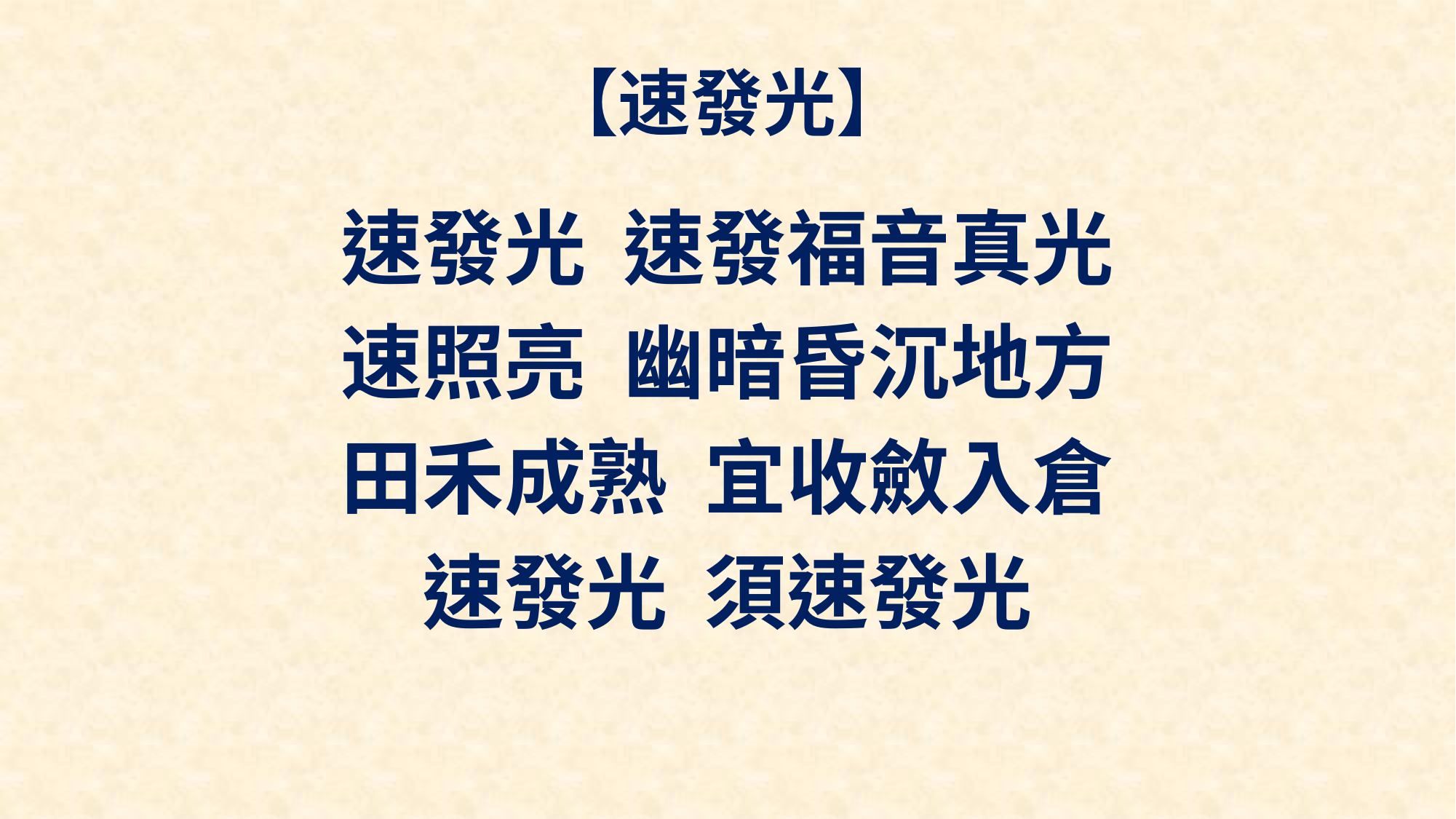

# 【速發光】
速發光  速發福音真光
速照亮  幽暗昏沉地方
田禾成熟  宜收斂入倉
速發光  須速發光